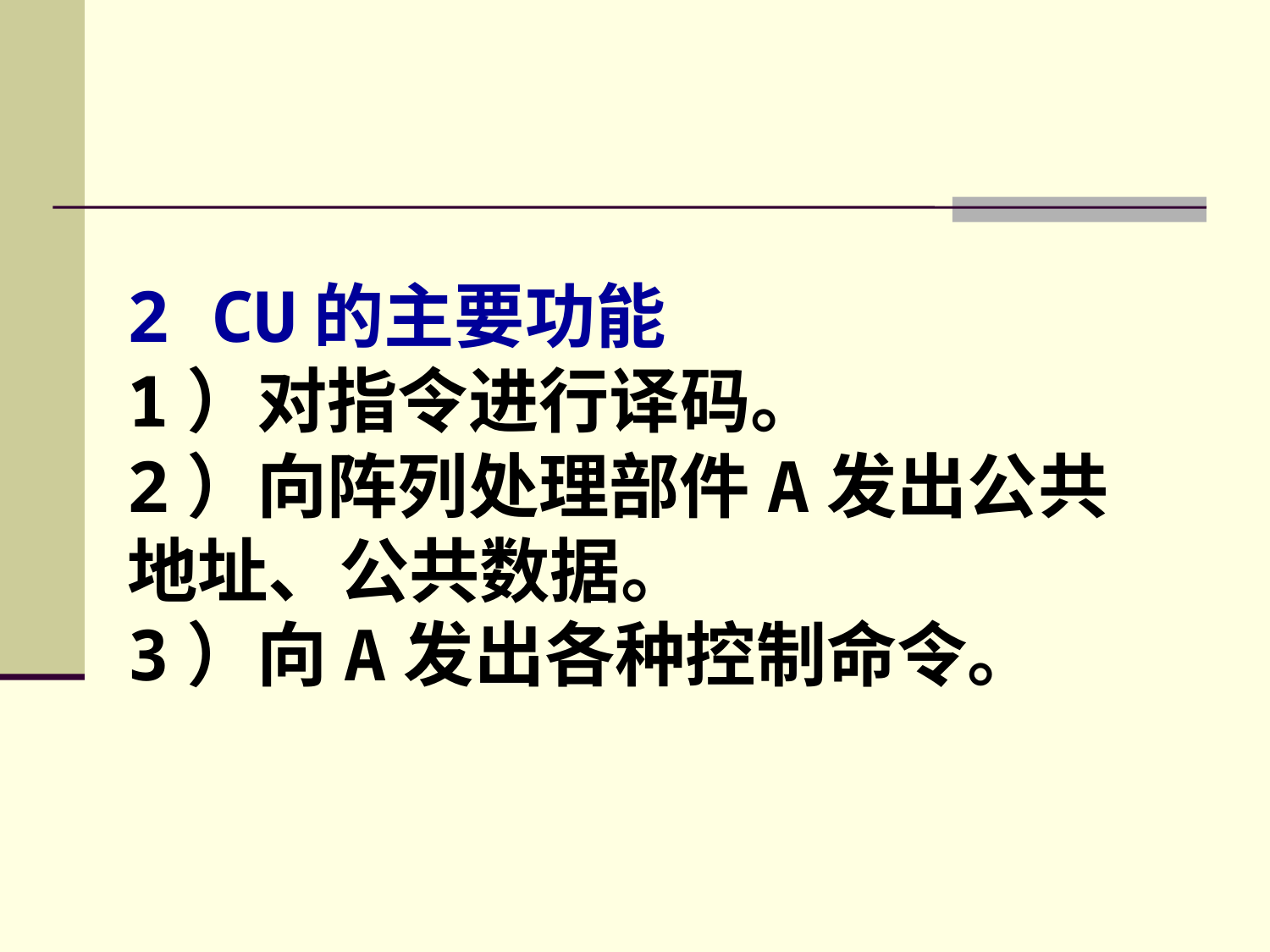

2 CU的主要功能
1）对指令进行译码。
2）向阵列处理部件A发出公共地址、公共数据。
3）向A发出各种控制命令。
16